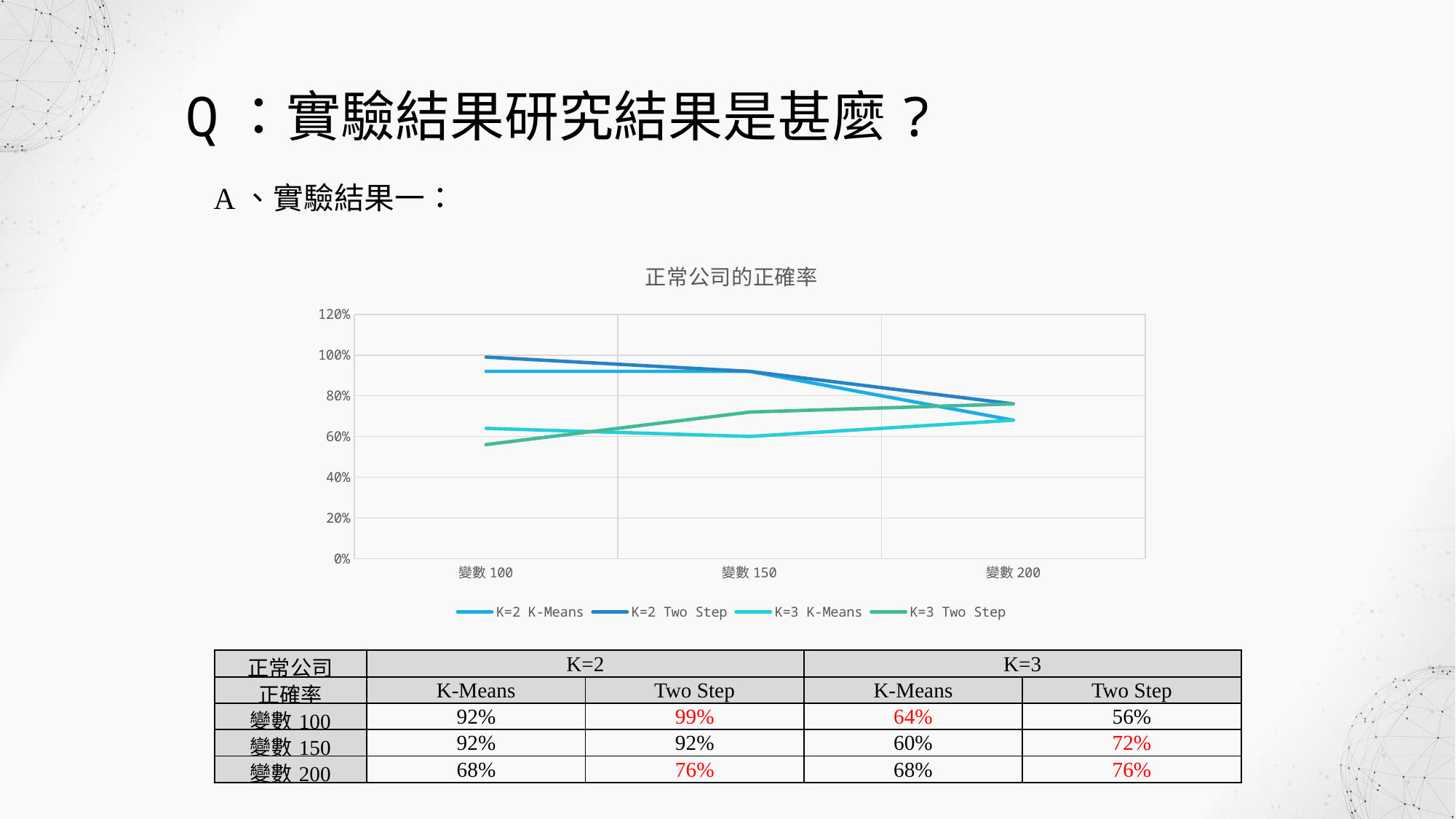

Q：實驗結果研究結果是甚麼?
A、實驗結果一：

### Chart: 正常公司的正確率

| Category | K=2 | K=2 | K=3 | K=3 |
|---|---|---|---|---|
| 變數100 | 0.92 | 0.99 | 0.64 | 0.56 |
| 變數150 | 0.92 | 0.92 | 0.6 | 0.72 |
| 變數200 | 0.68 | 0.76 | 0.68 | 0.76 |
| 正常公司 | K=2 |  | K=3 |  |
| --- | --- | --- | --- | --- |
| 正確率 | K-Means | Two Step | K-Means | Two Step |
| 變數100 | 92% | 99% | 64% | 56% |
| 變數150 | 92% | 92% | 60% | 72% |
| 變數200 | 68% | 76% | 68% | 76% |